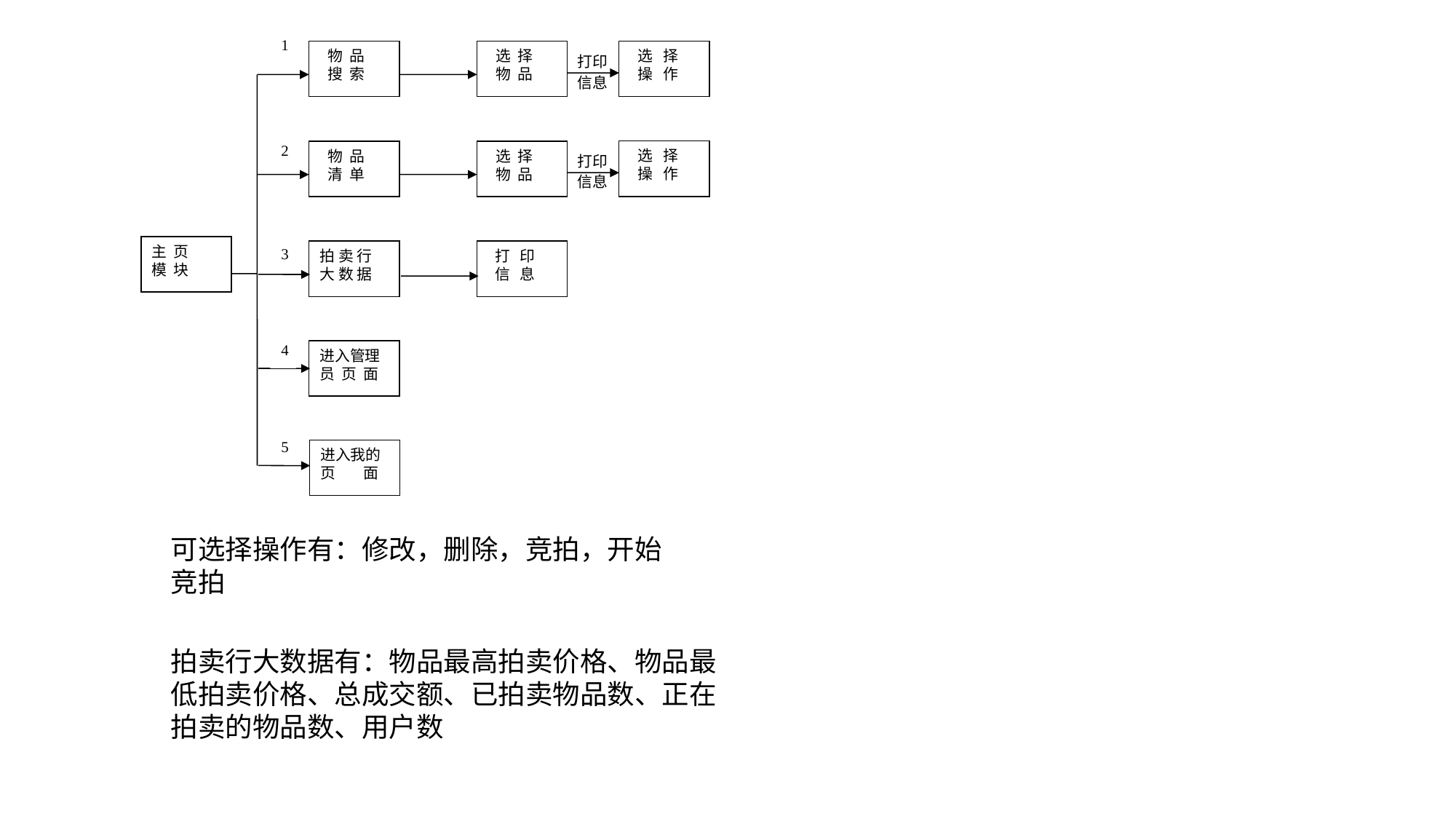

1
物  品
搜  索
选  择
物  品

2
物  品
清  单
选  择
物  品

主  页
模  块
3
拍 卖 行
大 数 据

 打   印
 信   息

选   择
操   作
打印
信息

选   择
操   作
打印
信息

4
进入管理员  页  面

5
进入我的页        面

可选择操作有：修改，删除，竞拍，开始竞拍
拍卖行大数据有：物品最高拍卖价格、物品最低拍卖价格、总成交额、已拍卖物品数、正在拍卖的物品数、用户数